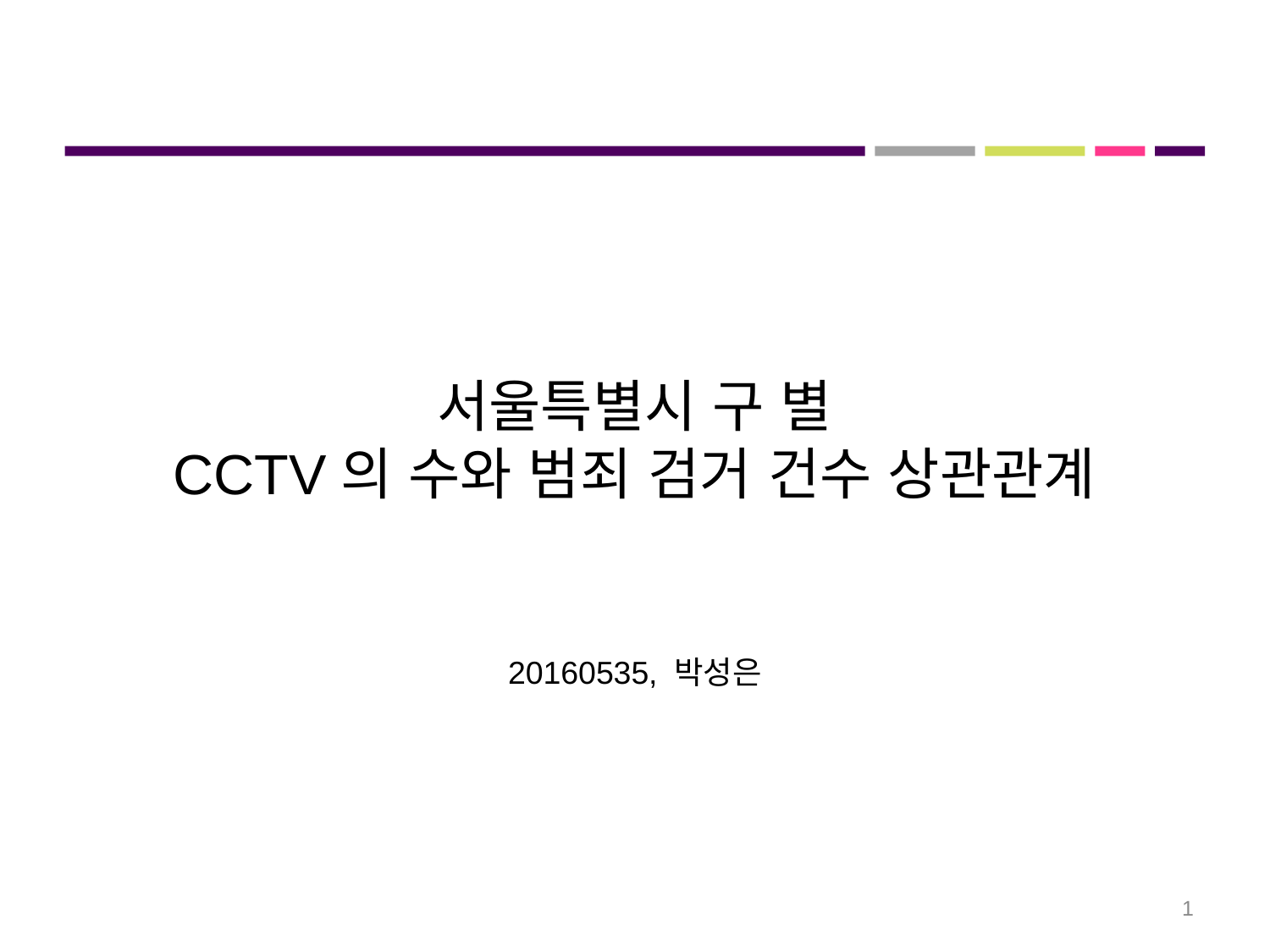

# 서울특별시 구 별 CCTV의 수와 범죄 검거 건수 상관관계
20160535, 박성은
1